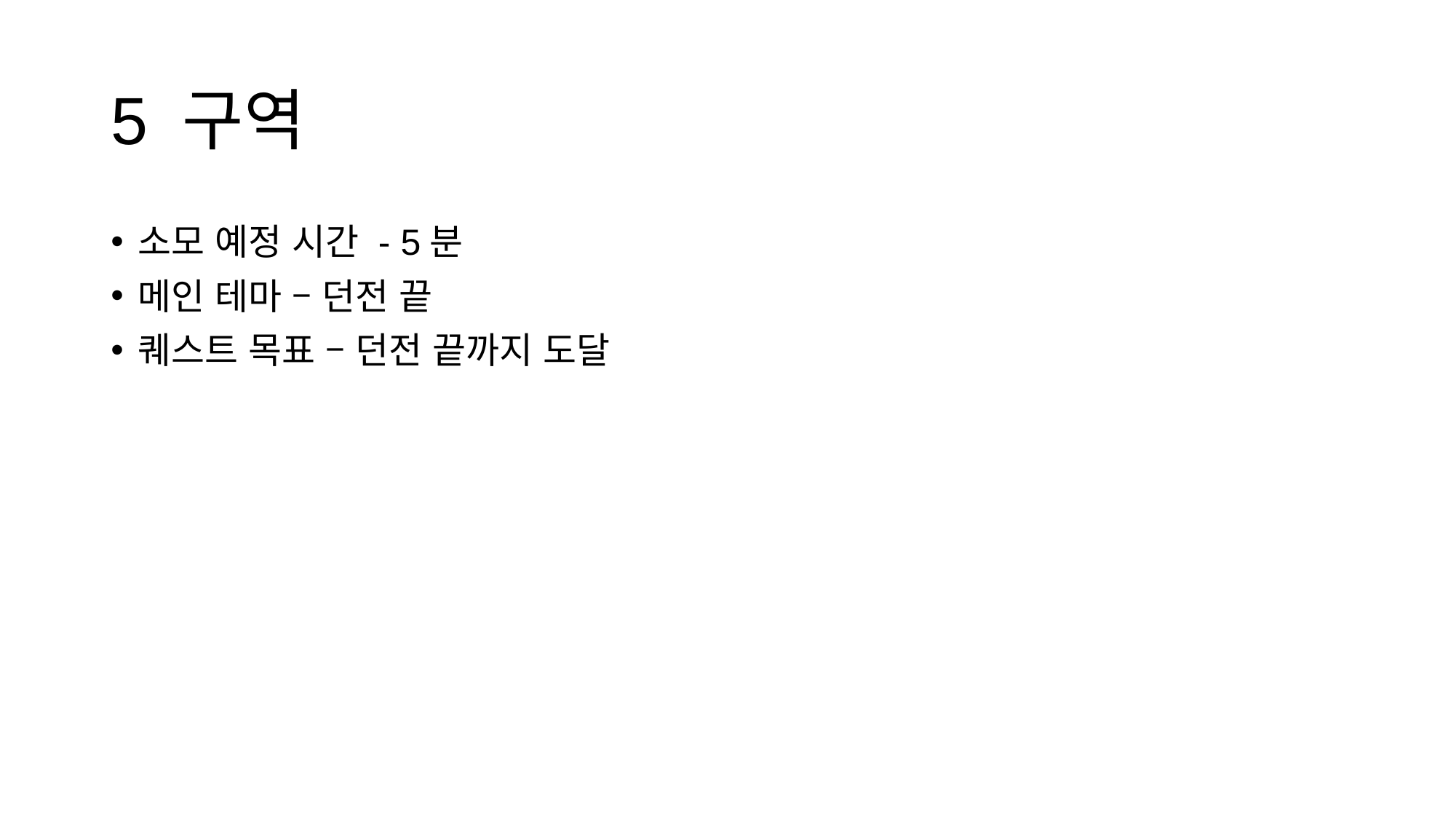

# 5 구역
소모 예정 시간 - 5분
메인 테마 – 던전 끝
퀘스트 목표 – 던전 끝까지 도달